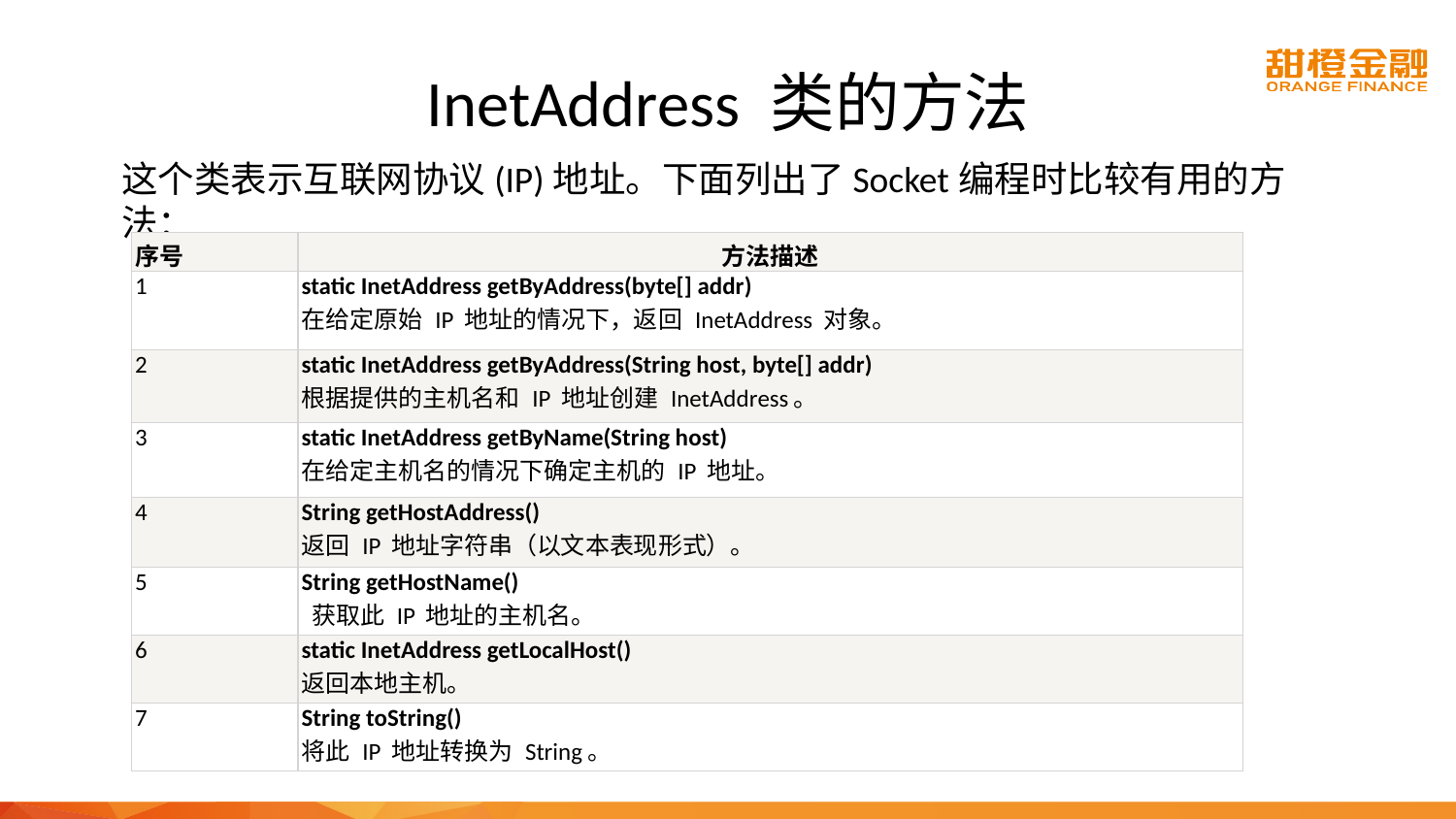

# InetAddress 类的方法
这个类表示互联网协议(IP)地址。下面列出了Socket编程时比较有用的方法：
| 序号 | 方法描述 |
| --- | --- |
| 1 | static InetAddress getByAddress(byte[] addr) 在给定原始 IP 地址的情况下，返回 InetAddress 对象。 |
| 2 | static InetAddress getByAddress(String host, byte[] addr) 根据提供的主机名和 IP 地址创建 InetAddress。 |
| 3 | static InetAddress getByName(String host) 在给定主机名的情况下确定主机的 IP 地址。 |
| 4 | String getHostAddress()  返回 IP 地址字符串（以文本表现形式）。 |
| 5 | String getHostName()   获取此 IP 地址的主机名。 |
| 6 | static InetAddress getLocalHost() 返回本地主机。 |
| 7 | String toString() 将此 IP 地址转换为 String。 |